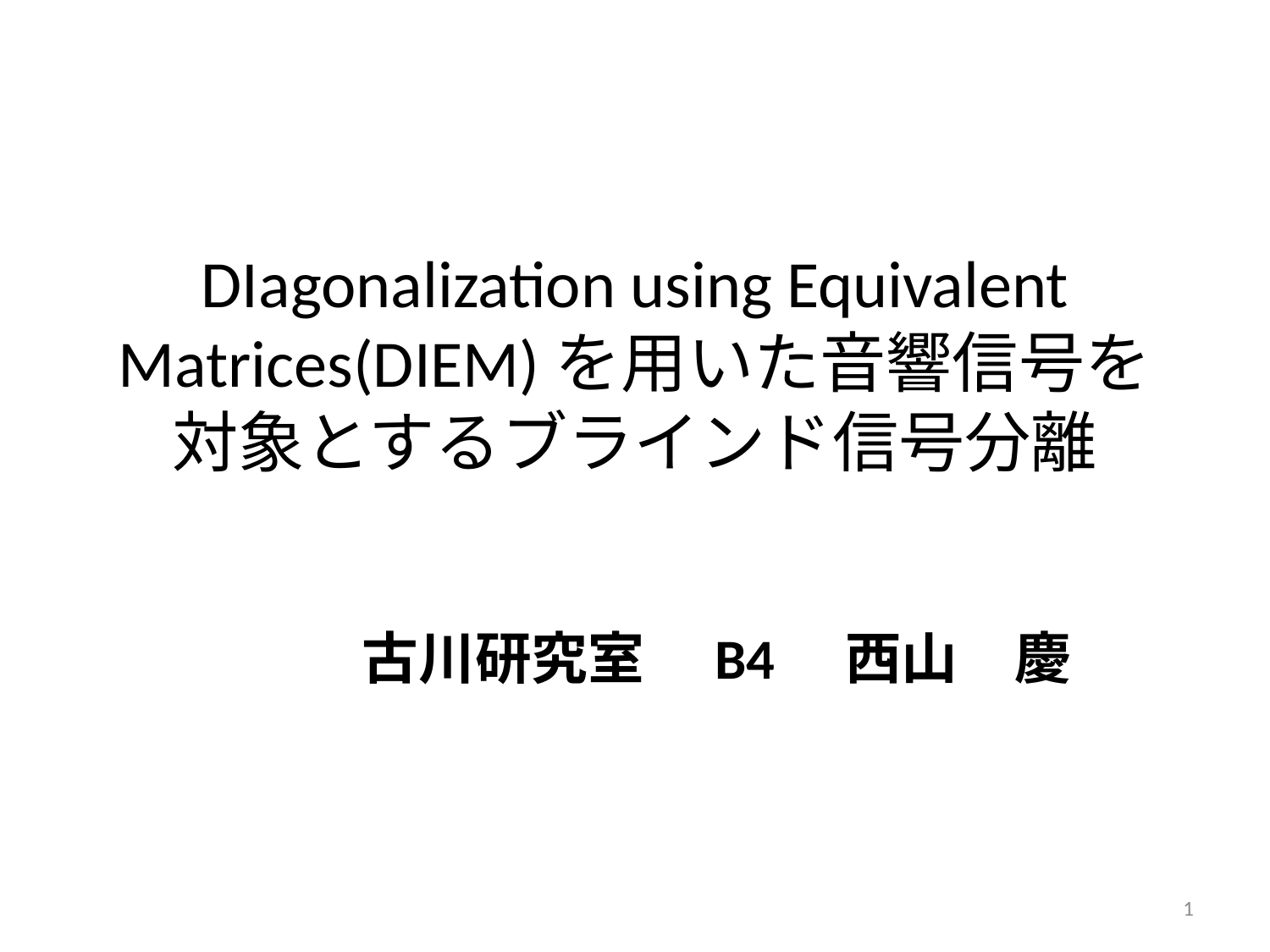

# DIagonalization using Equivalent Matrices(DIEM)を用いた音響信号を 対象とするブラインド信号分離
古川研究室　B4　西山　慶
1